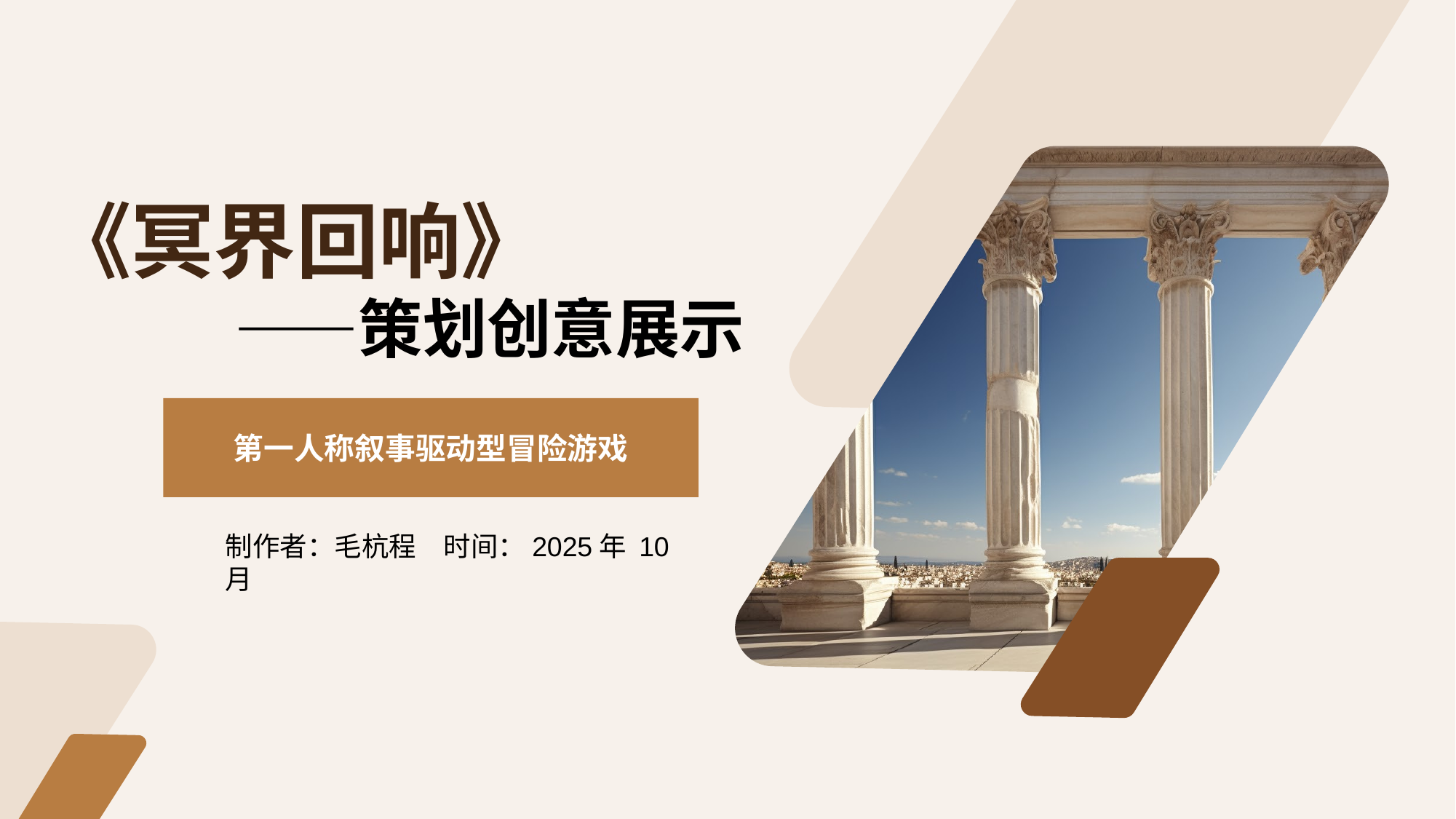

# 《冥界回响》 ——策划创意展示
第一人称叙事驱动型冒险游戏
制作者：毛杭程	时间：2025年 10月